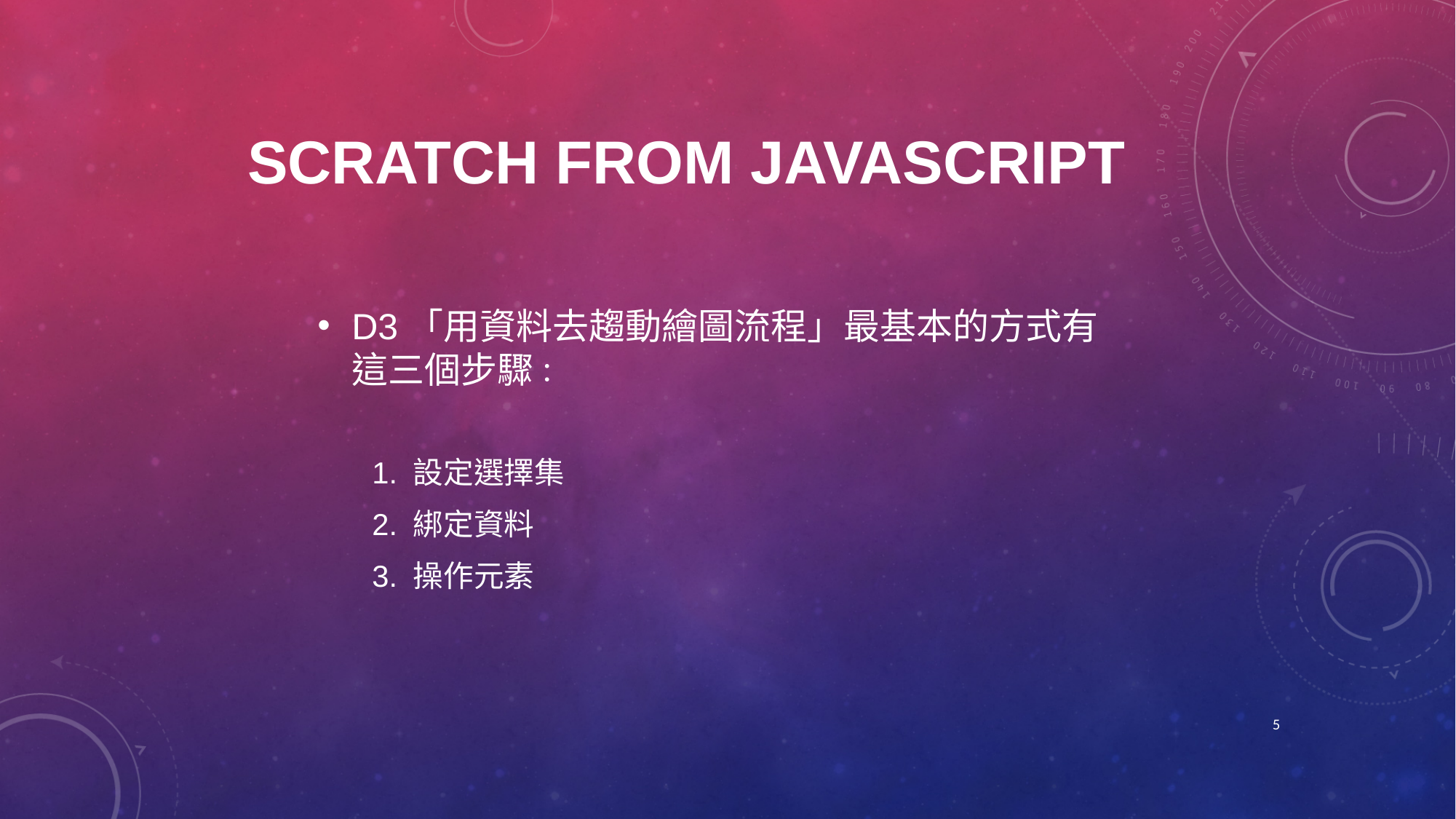

# Scratch from Javascript
D3「用資料去趨動繪圖流程」最基本的方式有這三個步驟：

設定選擇集
綁定資料
操作元素
5